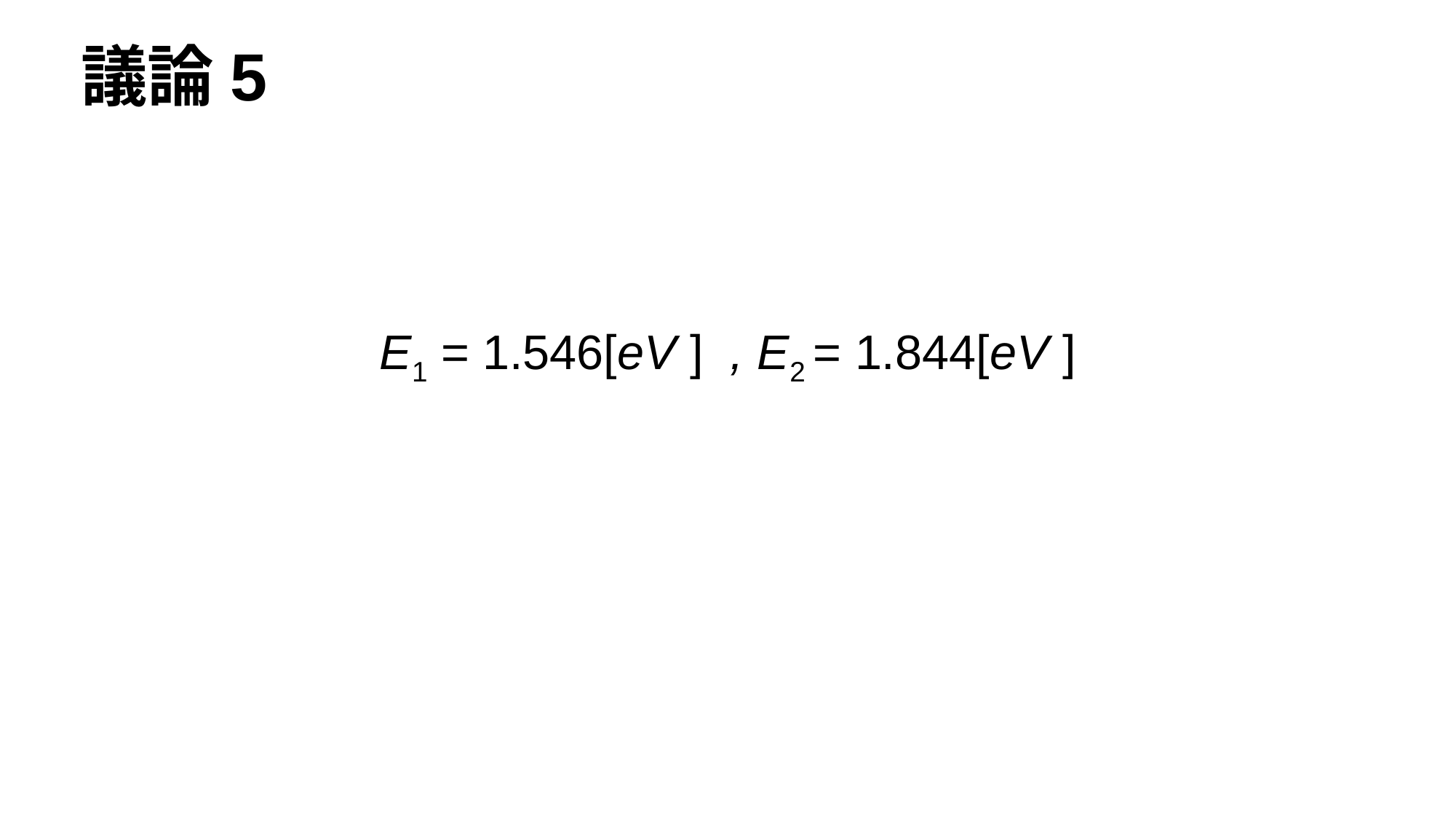

# 議論5
E1 = 1.546[eV ]  , E2 = 1.844[eV ]